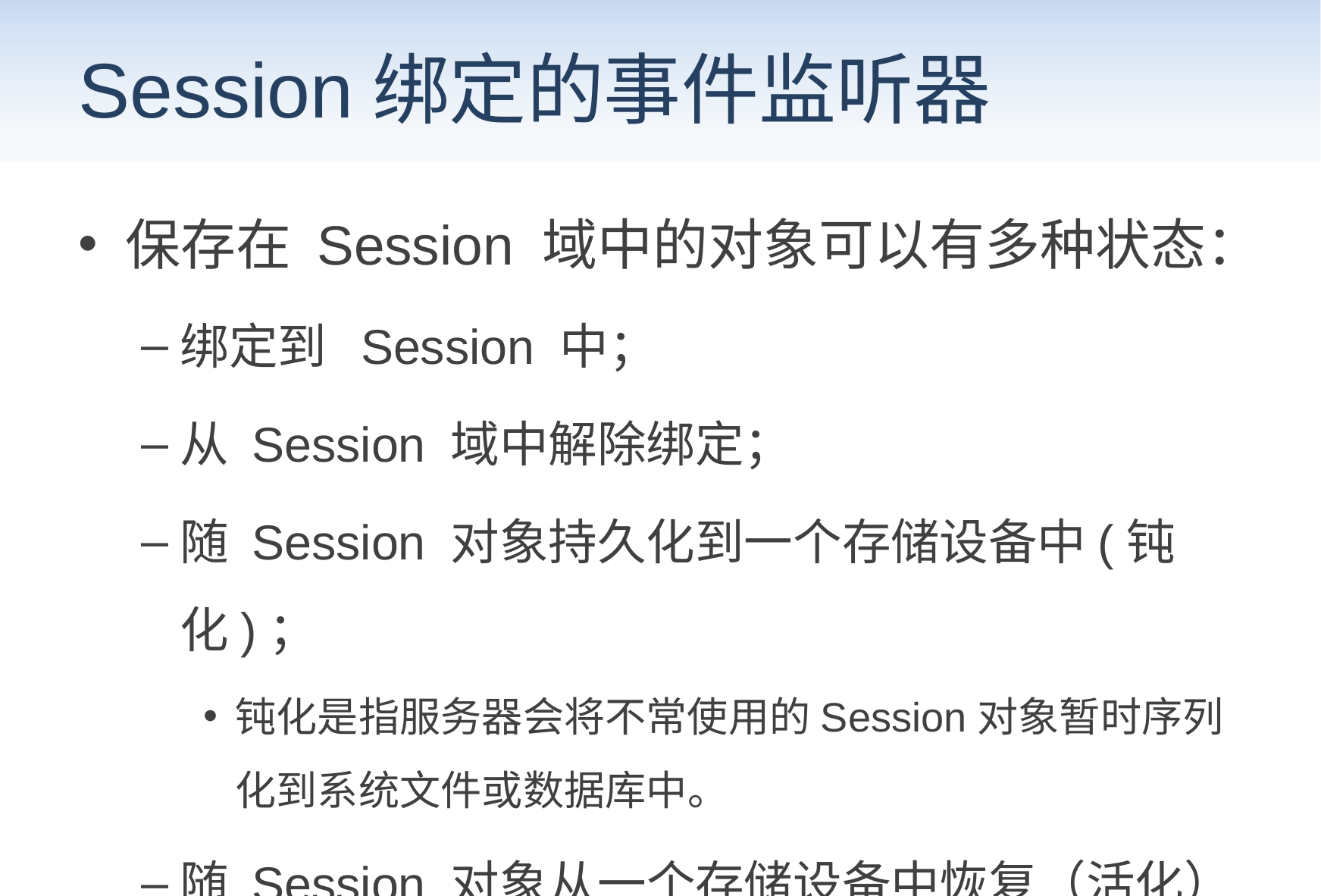

# Session绑定的事件监听器
保存在 Session 域中的对象可以有多种状态：
绑定到  Session 中；
从 Session 域中解除绑定；
随 Session 对象持久化到一个存储设备中(钝化)；
钝化是指服务器会将不常使用的Session对象暂时序列化到系统文件或数据库中。
随 Session 对象从一个存储设备中恢复（活化）
，活化就是将暂存在系统文件或数据库中的Session对象反序列化到服务器中，当Tomcat服务器被关闭或者重启时，Tomcat会将Session对象钝化到服务器文件系统中，当服务器被重新加载时，Session对象也会被活化。

Servlet 规范中定义了两个特殊的监听器接口来帮助 JavaBean 对象了解自己在 Session 域中的这些状态
HttpSessionBindingListener接口
HttpSessionActivationListener接口
一类监听器在被定义之后不需要在web.xml文件中进行注册